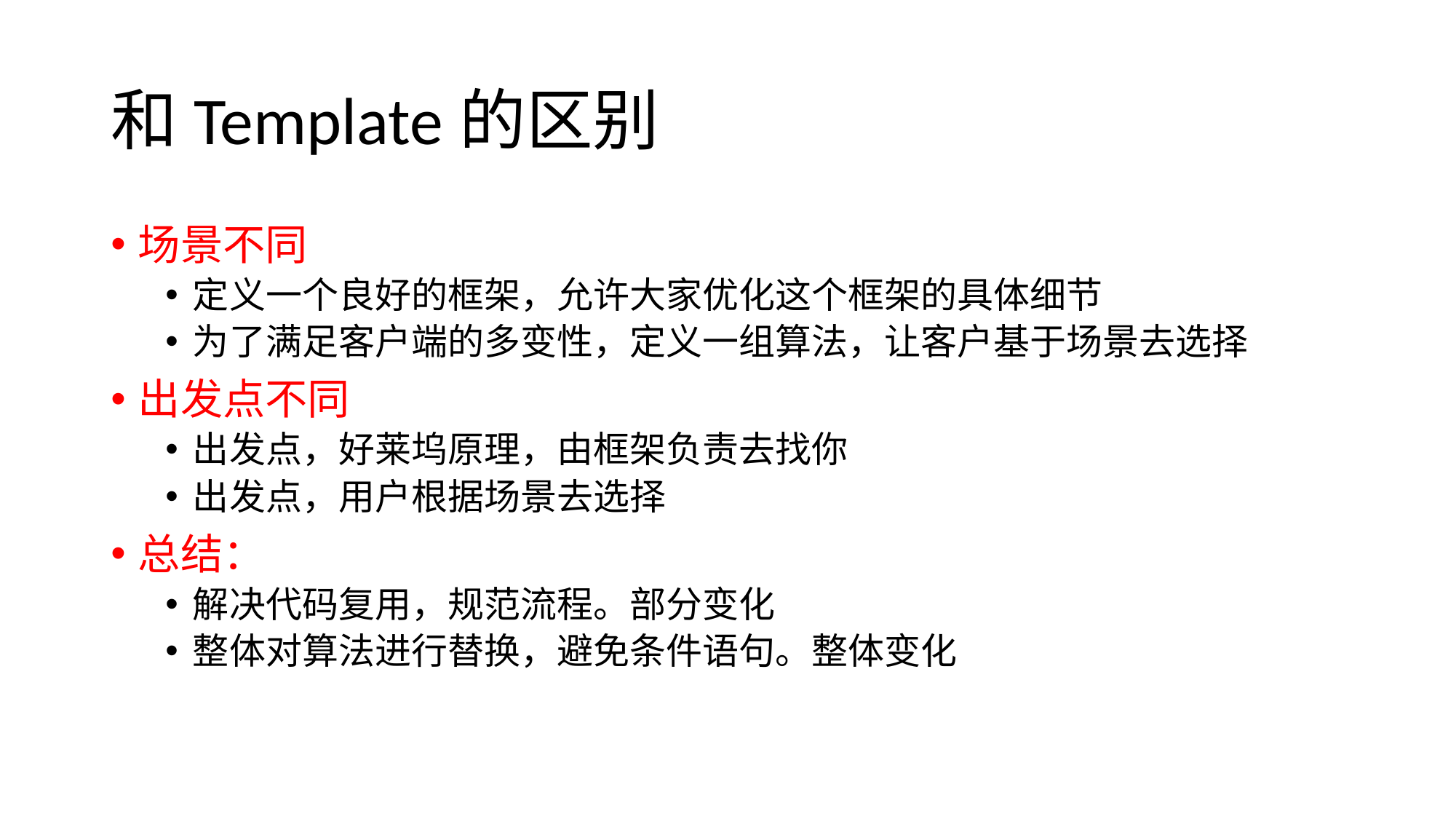

# 和Template的区别
场景不同
定义一个良好的框架，允许大家优化这个框架的具体细节
为了满足客户端的多变性，定义一组算法，让客户基于场景去选择
出发点不同
出发点，好莱坞原理，由框架负责去找你
出发点，用户根据场景去选择
总结：
解决代码复用，规范流程。部分变化
整体对算法进行替换，避免条件语句。整体变化